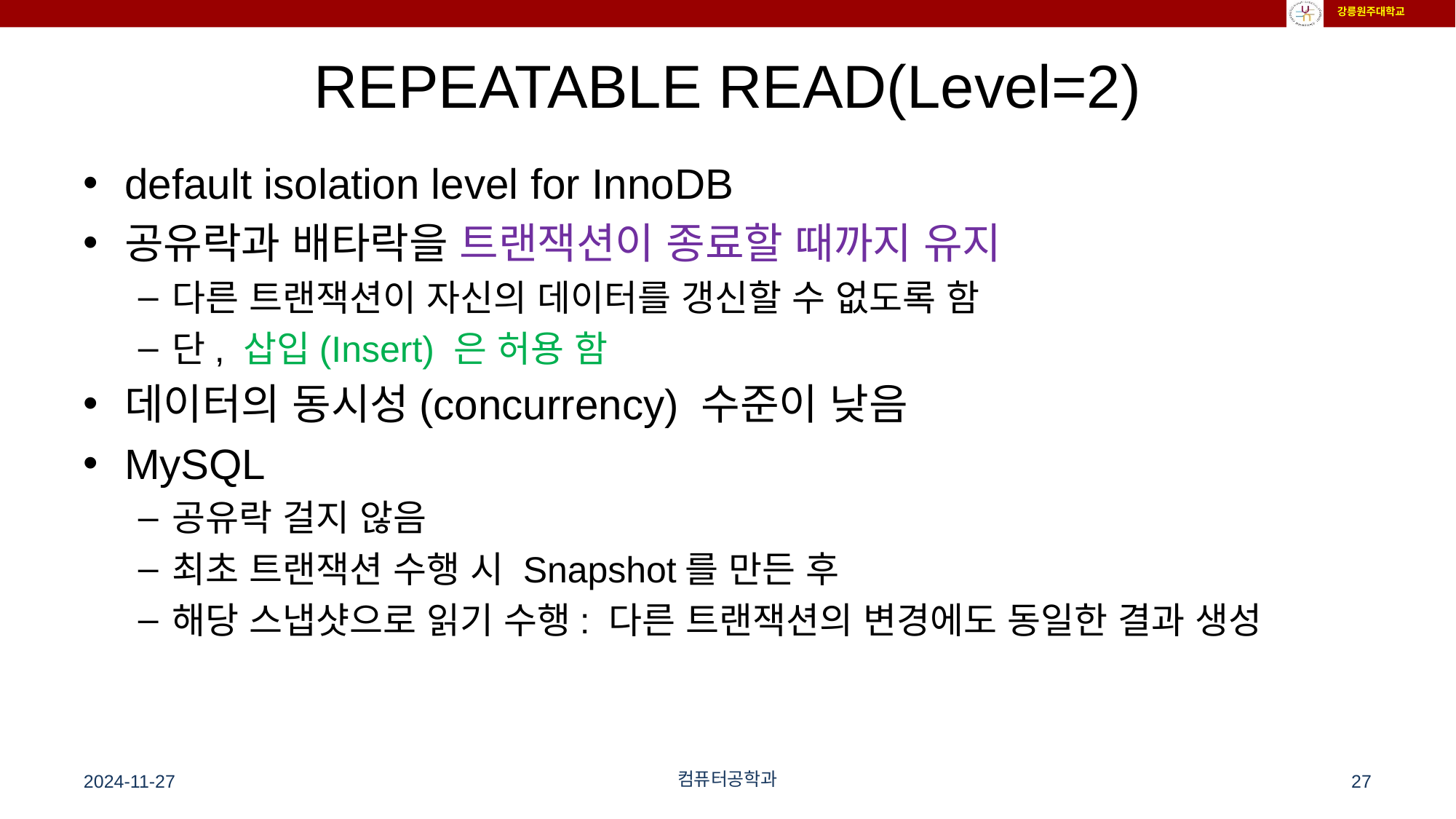

# REPEATABLE READ(Level=2)
default isolation level for InnoDB
공유락과 배타락을 트랜잭션이 종료할 때까지 유지
다른 트랜잭션이 자신의 데이터를 갱신할 수 없도록 함
단, 삽입(Insert) 은 허용 함
데이터의 동시성(concurrency) 수준이 낮음
MySQL
공유락 걸지 않음
최초 트랜잭션 수행 시 Snapshot를 만든 후
해당 스냅샷으로 읽기 수행: 다른 트랜잭션의 변경에도 동일한 결과 생성
2024-11-27
컴퓨터공학과
27